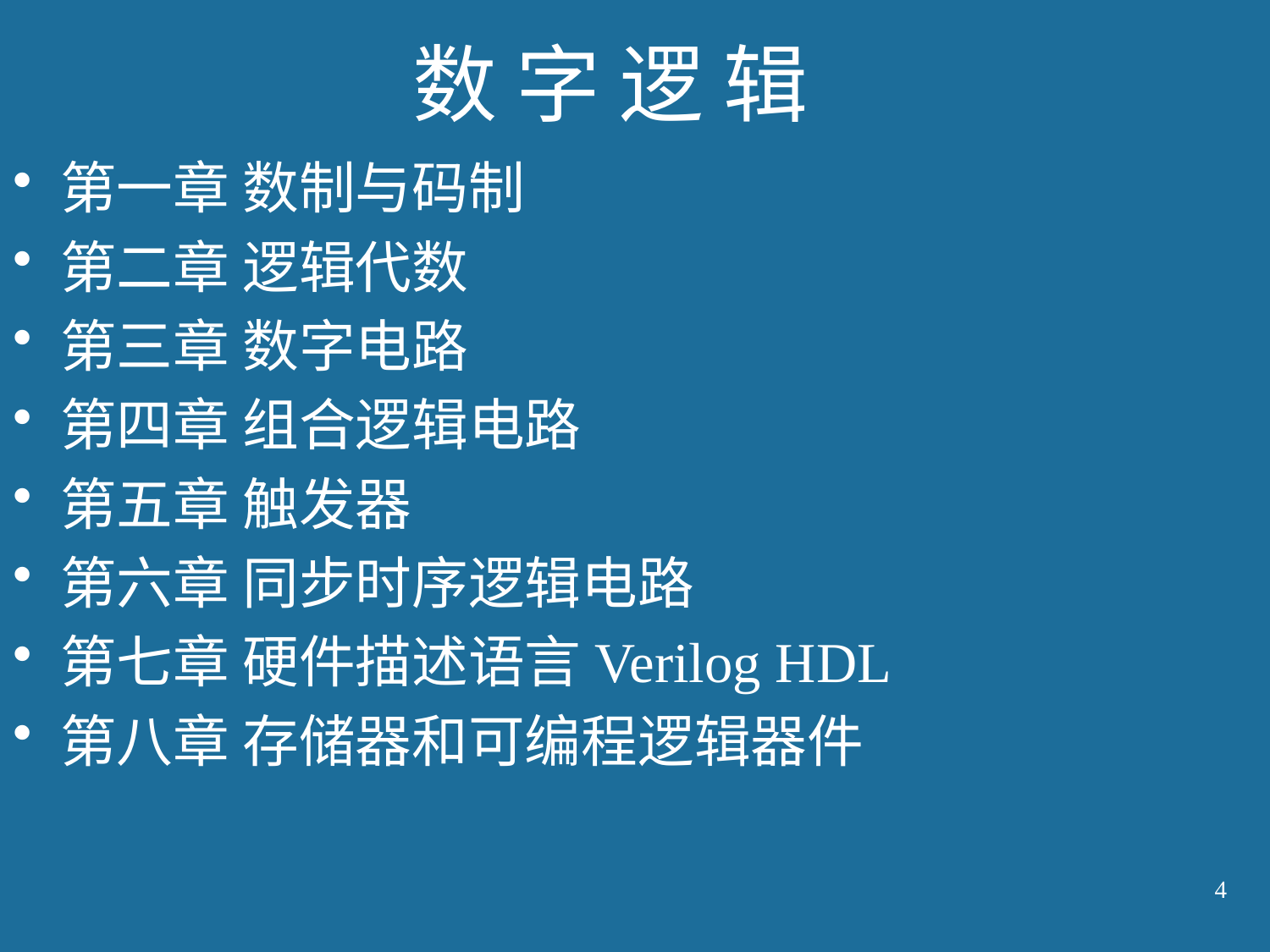

数 字 逻 辑
第一章 数制与码制
第二章 逻辑代数
第三章 数字电路
第四章 组合逻辑电路
第五章 触发器
第六章 同步时序逻辑电路
第七章 硬件描述语言Verilog HDL
第八章 存储器和可编程逻辑器件
4